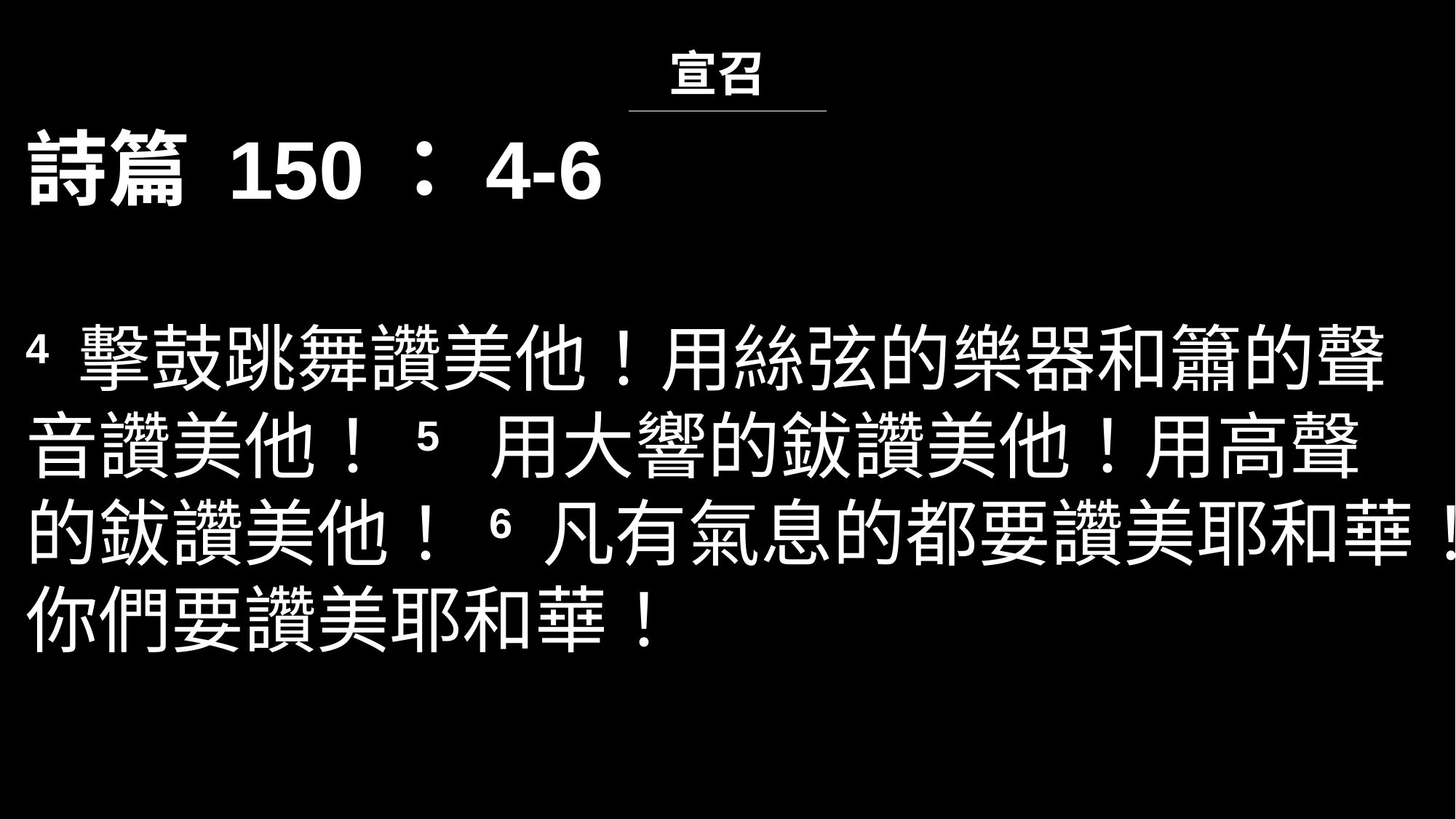

# 宣召
詩篇 150：4-6

4 擊鼓跳舞讚美他！用絲弦的樂器和簫的聲音讚美他！ 5  用大響的鈸讚美他！用高聲的鈸讚美他！ 6 凡有氣息的都要讚美耶和華！你們要讚美耶和華！